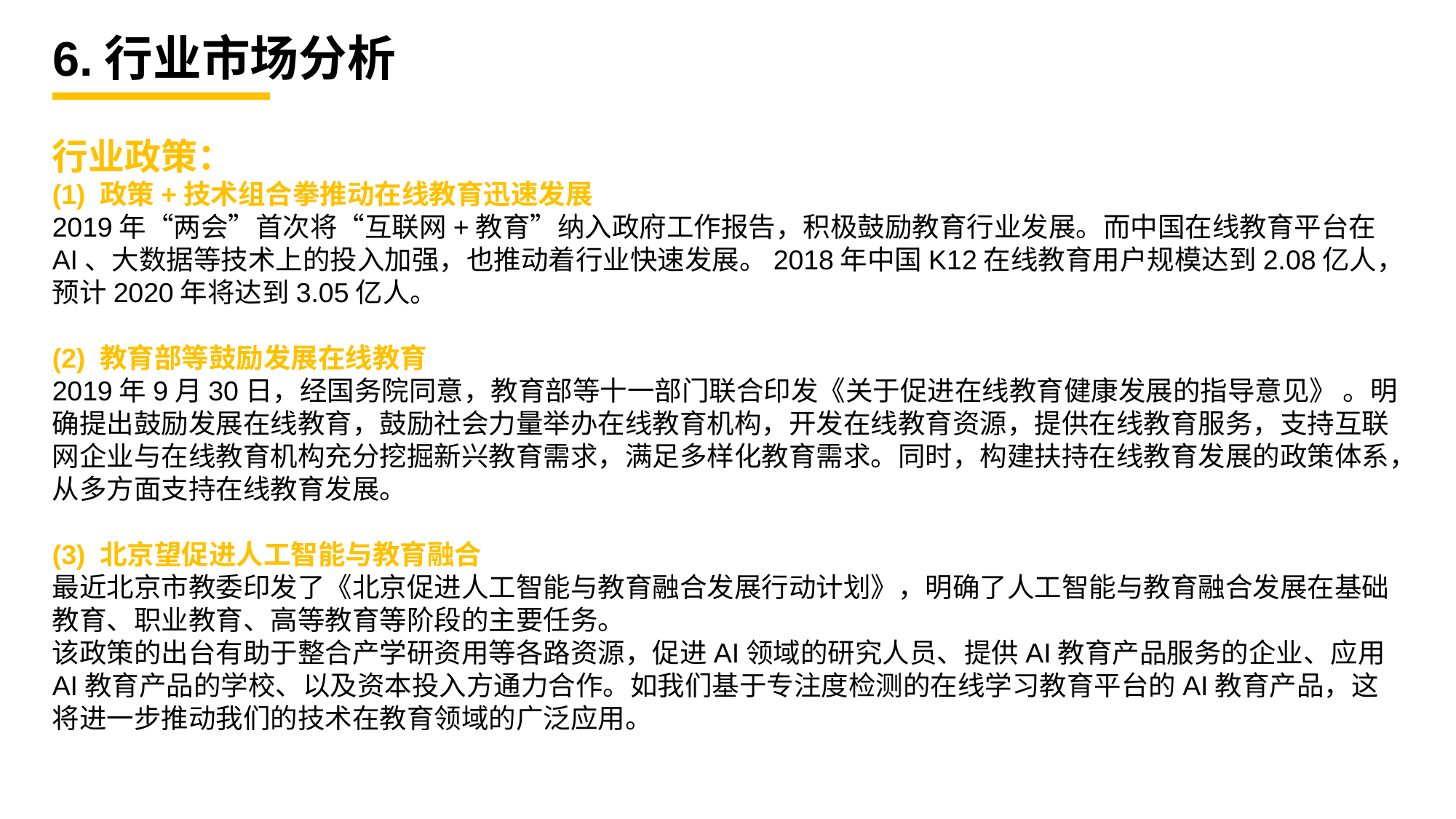

# 6.行业市场分析
行业政策：
(1) 政策+技术组合拳推动在线教育迅速发展
2019年“两会”首次将“互联网+教育”纳入政府工作报告，积极鼓励教育行业发展。而中国在线教育平台在AI、大数据等技术上的投入加强，也推动着行业快速发展。2018年中国K12在线教育用户规模达到2.08亿人，预计2020年将达到3.05亿人。

(2) 教育部等鼓励发展在线教育
2019年9月30日，经国务院同意，教育部等十一部门联合印发《关于促进在线教育健康发展的指导意见》 。明确提出鼓励发展在线教育，鼓励社会力量举办在线教育机构，开发在线教育资源，提供在线教育服务，支持互联网企业与在线教育机构充分挖掘新兴教育需求，满足多样化教育需求。同时，构建扶持在线教育发展的政策体系，从多方面支持在线教育发展。

(3) 北京望促进人工智能与教育融合
最近北京市教委印发了《北京促进人工智能与教育融合发展行动计划》，明确了人工智能与教育融合发展在基础教育、职业教育、高等教育等阶段的主要任务。
该政策的出台有助于整合产学研资用等各路资源，促进AI领域的研究人员、提供AI教育产品服务的企业、应用AI教育产品的学校、以及资本投入方通力合作。如我们基于专注度检测的在线学习教育平台的AI教育产品，这将进一步推动我们的技术在教育领域的广泛应用。